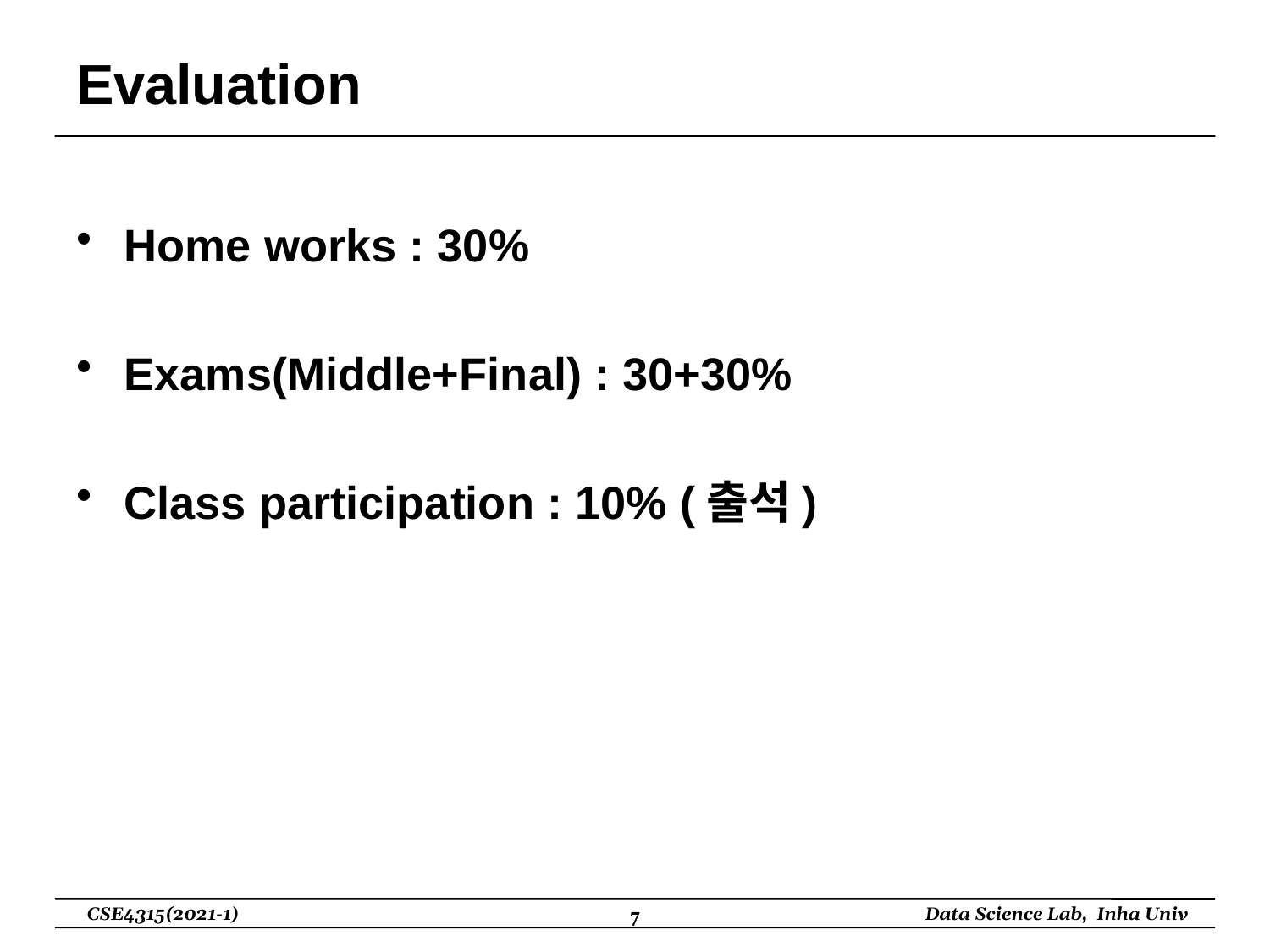

# Evaluation

Home works : 30%

Exams(Middle+Final) : 30+30%

Class participation : 10% (출석)
7